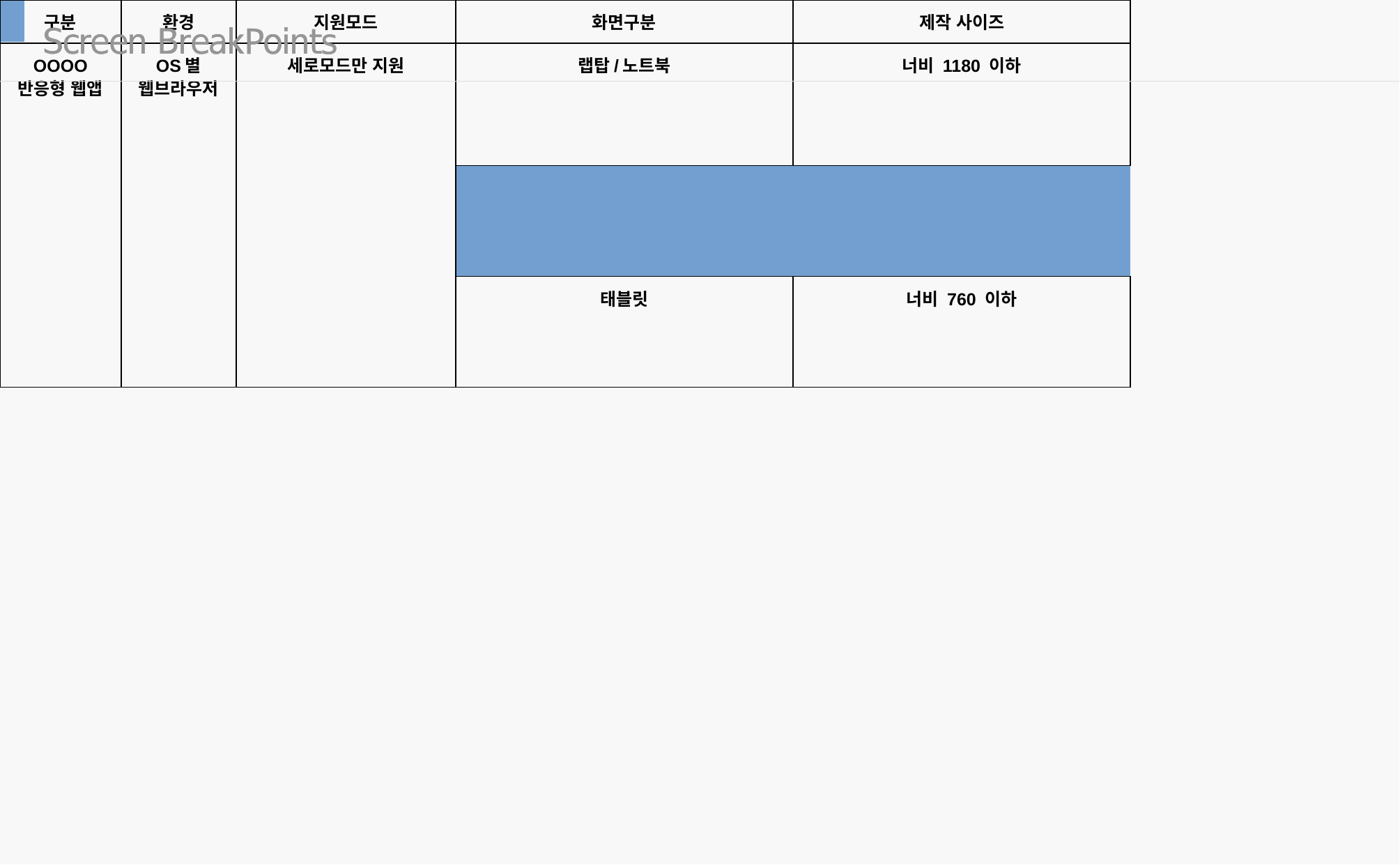

Screen BreakPoints
Screen BreakPoints
| 구분 | 환경 | 지원모드 | 화면구분 | 제작 사이즈 |
| --- | --- | --- | --- | --- |
| OOOO 반응형 웹앱 | OS별 웹브라우저 | 세로모드만 지원 | 랩탑/노트북 | 너비 1180 이하 |
|  |  |  |  |  |
|  |  |  | 태블릿 | 너비 760 이하 |
|  |  |  | 모바일 | 너비 640 이하 |